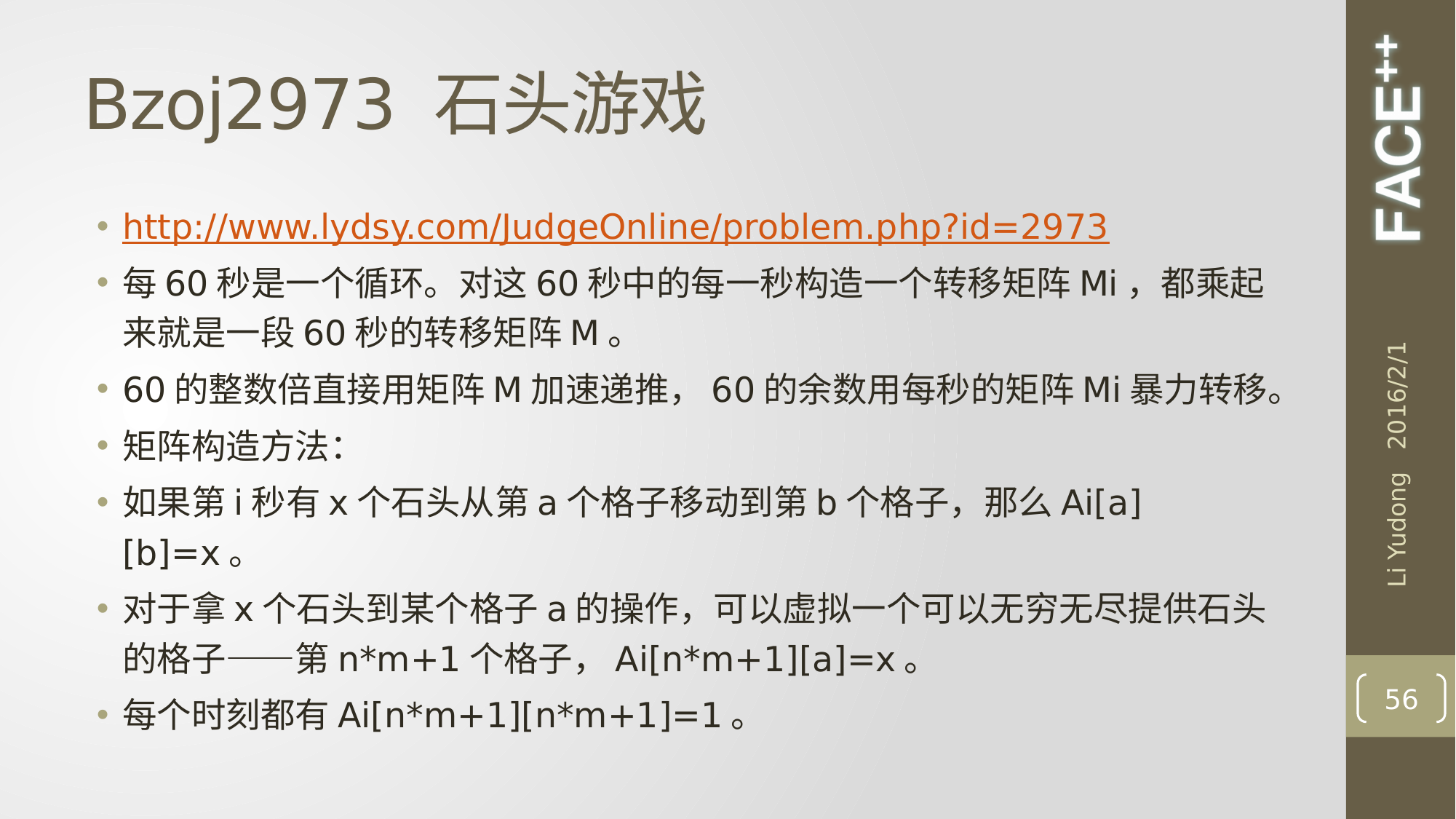

# Bzoj2973 石头游戏
http://www.lydsy.com/JudgeOnline/problem.php?id=2973
每60秒是一个循环。对这60秒中的每一秒构造一个转移矩阵Mi，都乘起来就是一段60秒的转移矩阵M。
60的整数倍直接用矩阵M加速递推，60的余数用每秒的矩阵Mi暴力转移。
矩阵构造方法：
如果第i秒有x个石头从第a个格子移动到第b个格子，那么Ai[a][b]=x。
对于拿x个石头到某个格子a的操作，可以虚拟一个可以无穷无尽提供石头的格子——第n*m+1个格子，Ai[n*m+1][a]=x。
每个时刻都有Ai[n*m+1][n*m+1]=1。
2016/2/1
Li Yudong
56